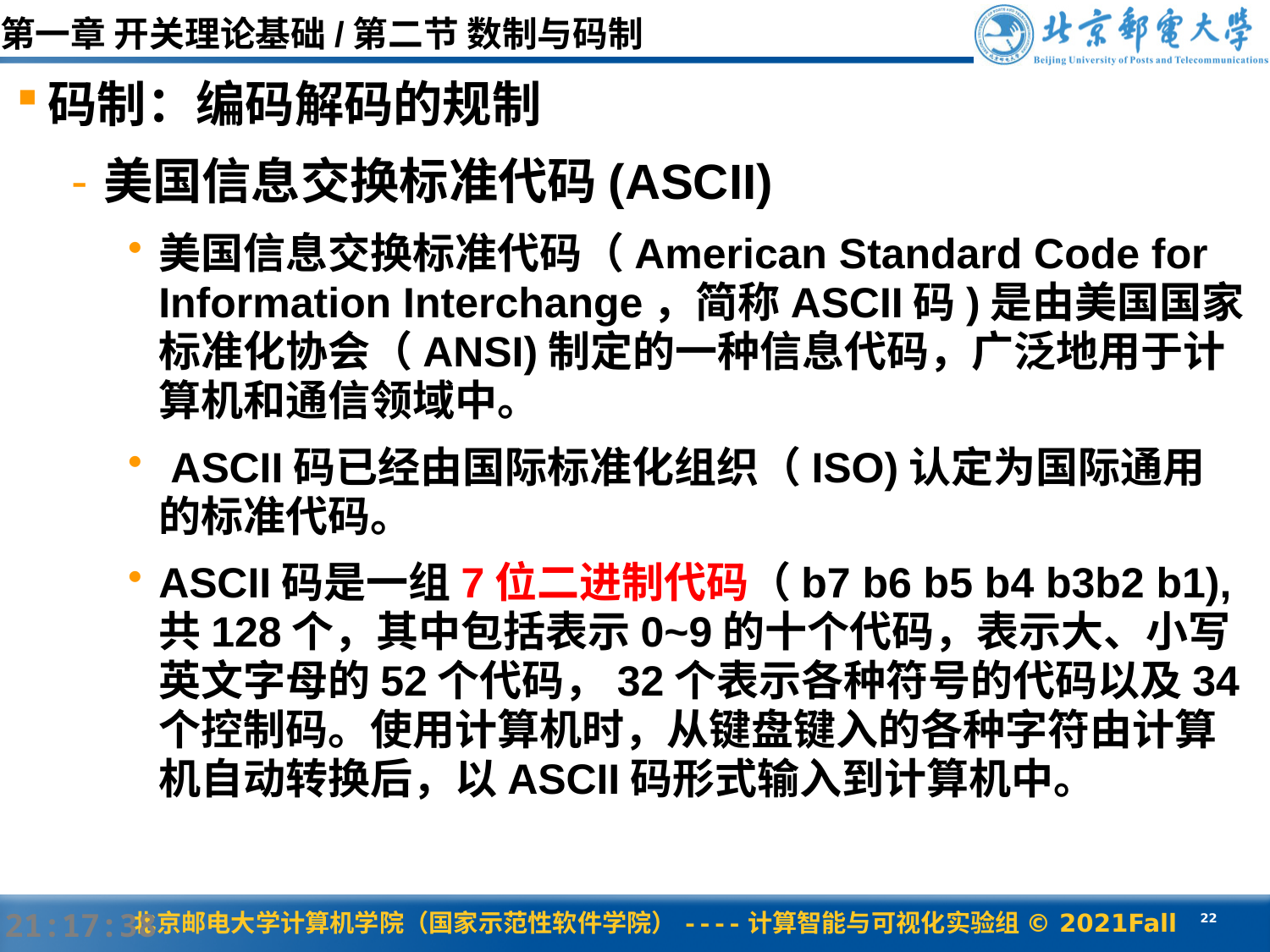

# 第一章 开关理论基础/第二节 数制与码制
码制：编码解码的规制
美国信息交换标准代码(ASCII)
美国信息交换标准代码（American Standard Code for Information Interchange，简称ASCII码)是由美国国家标准化协会（ANSI)制定的一种信息代码，广泛地用于计算机和通信领域中。
 ASCII码已经由国际标准化组织（ISO)认定为国际通用的标准代码。
ASCII码是一组7位二进制代码（b7 b6 b5 b4 b3b2 b1),共128个，其中包括表示0~9的十个代码，表示大、小写英文字母的52个代码，32个表示各种符号的代码以及34个控制码。使用计算机时，从键盘键入的各种字符由计算机自动转换后，以ASCII码形式输入到计算机中。